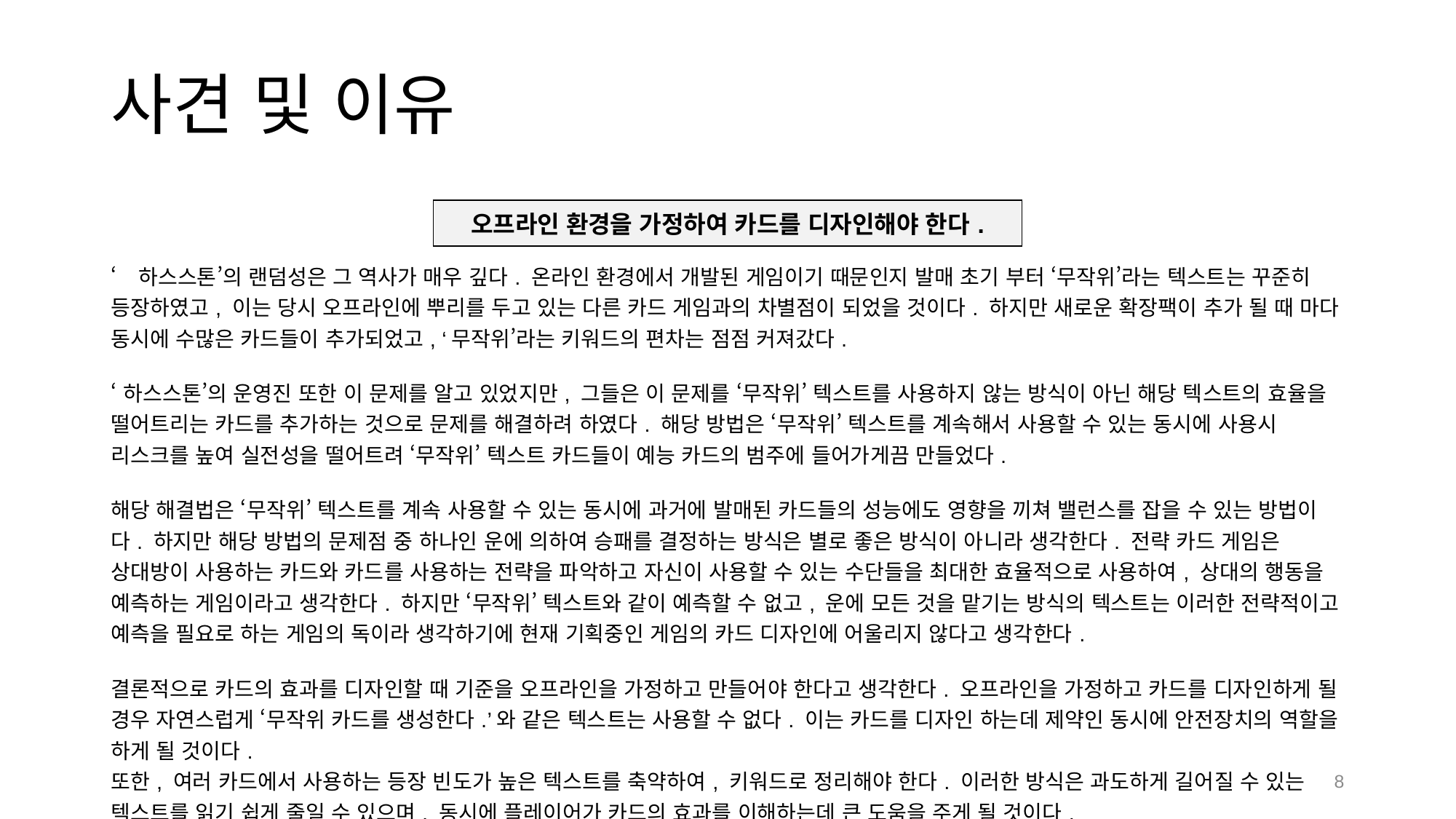

# 사견 및 이유
| 오프라인 환경을 가정하여 카드를 디자인해야 한다. |
| --- |
| ‘하스스톤’의 랜덤성은 그 역사가 매우 깊다. 온라인 환경에서 개발된 게임이기 때문인지 발매 초기 부터 ‘무작위’라는 텍스트는 꾸준히 등장하였고, 이는 당시 오프라인에 뿌리를 두고 있는 다른 카드 게임과의 차별점이 되었을 것이다. 하지만 새로운 확장팩이 추가 될 때 마다 동시에 수많은 카드들이 추가되었고, ‘무작위’라는 키워드의 편차는 점점 커져갔다. ‘하스스톤’의 운영진 또한 이 문제를 알고 있었지만, 그들은 이 문제를 ‘무작위’ 텍스트를 사용하지 않는 방식이 아닌 해당 텍스트의 효율을 떨어트리는 카드를 추가하는 것으로 문제를 해결하려 하였다. 해당 방법은 ‘무작위’ 텍스트를 계속해서 사용할 수 있는 동시에 사용시 리스크를 높여 실전성을 떨어트려 ‘무작위’ 텍스트 카드들이 예능 카드의 범주에 들어가게끔 만들었다. 해당 해결법은 ‘무작위’ 텍스트를 계속 사용할 수 있는 동시에 과거에 발매된 카드들의 성능에도 영향을 끼쳐 밸런스를 잡을 수 있는 방법이다. 하지만 해당 방법의 문제점 중 하나인 운에 의하여 승패를 결정하는 방식은 별로 좋은 방식이 아니라 생각한다. 전략 카드 게임은 상대방이 사용하는 카드와 카드를 사용하는 전략을 파악하고 자신이 사용할 수 있는 수단들을 최대한 효율적으로 사용하여, 상대의 행동을 예측하는 게임이라고 생각한다. 하지만 ‘무작위’ 텍스트와 같이 예측할 수 없고, 운에 모든 것을 맡기는 방식의 텍스트는 이러한 전략적이고 예측을 필요로 하는 게임의 독이라 생각하기에 현재 기획중인 게임의 카드 디자인에 어울리지 않다고 생각한다. 결론적으로 카드의 효과를 디자인할 때 기준을 오프라인을 가정하고 만들어야 한다고 생각한다. 오프라인을 가정하고 카드를 디자인하게 될 경우 자연스럽게 ‘무작위 카드를 생성한다.’와 같은 텍스트는 사용할 수 없다. 이는 카드를 디자인 하는데 제약인 동시에 안전장치의 역할을 하게 될 것이다. 또한, 여러 카드에서 사용하는 등장 빈도가 높은 텍스트를 축약하여, 키워드로 정리해야 한다. 이러한 방식은 과도하게 길어질 수 있는 텍스트를 읽기 쉽게 줄일 수 있으며, 동시에 플레이어가 카드의 효과를 이해하는데 큰 도움을 주게 될 것이다. |
| --- |
8